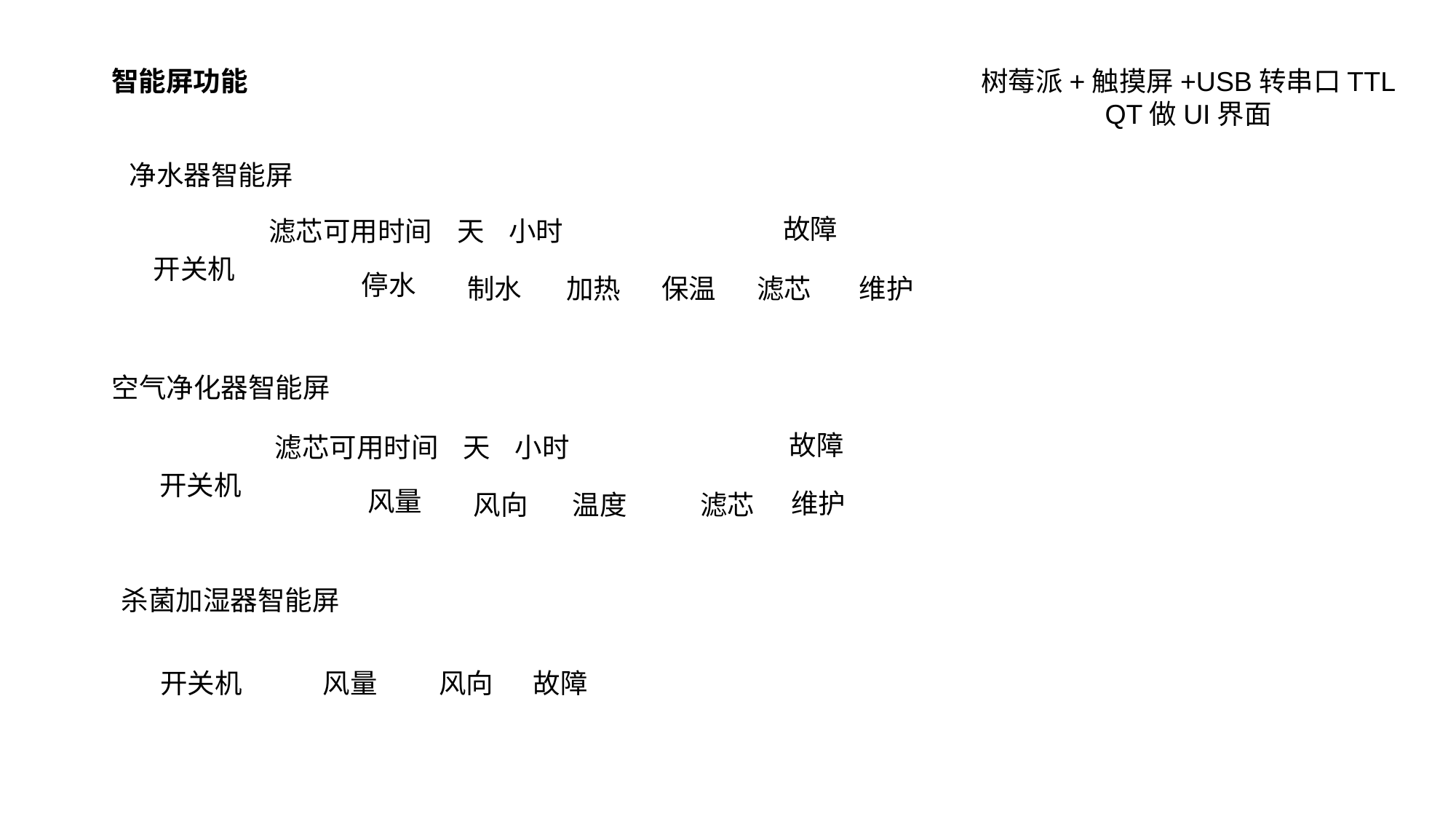

智能屏功能
树莓派+触摸屏+USB转串口TTL
QT做UI界面
净水器智能屏
故障
滤芯可用时间    天    小时
开关机
停水
制水
加热
保温
滤芯
维护
空气净化器智能屏
故障
滤芯可用时间    天    小时
开关机
风量
维护
风向
温度
滤芯
杀菌加湿器智能屏
开关机
风量
风向
故障